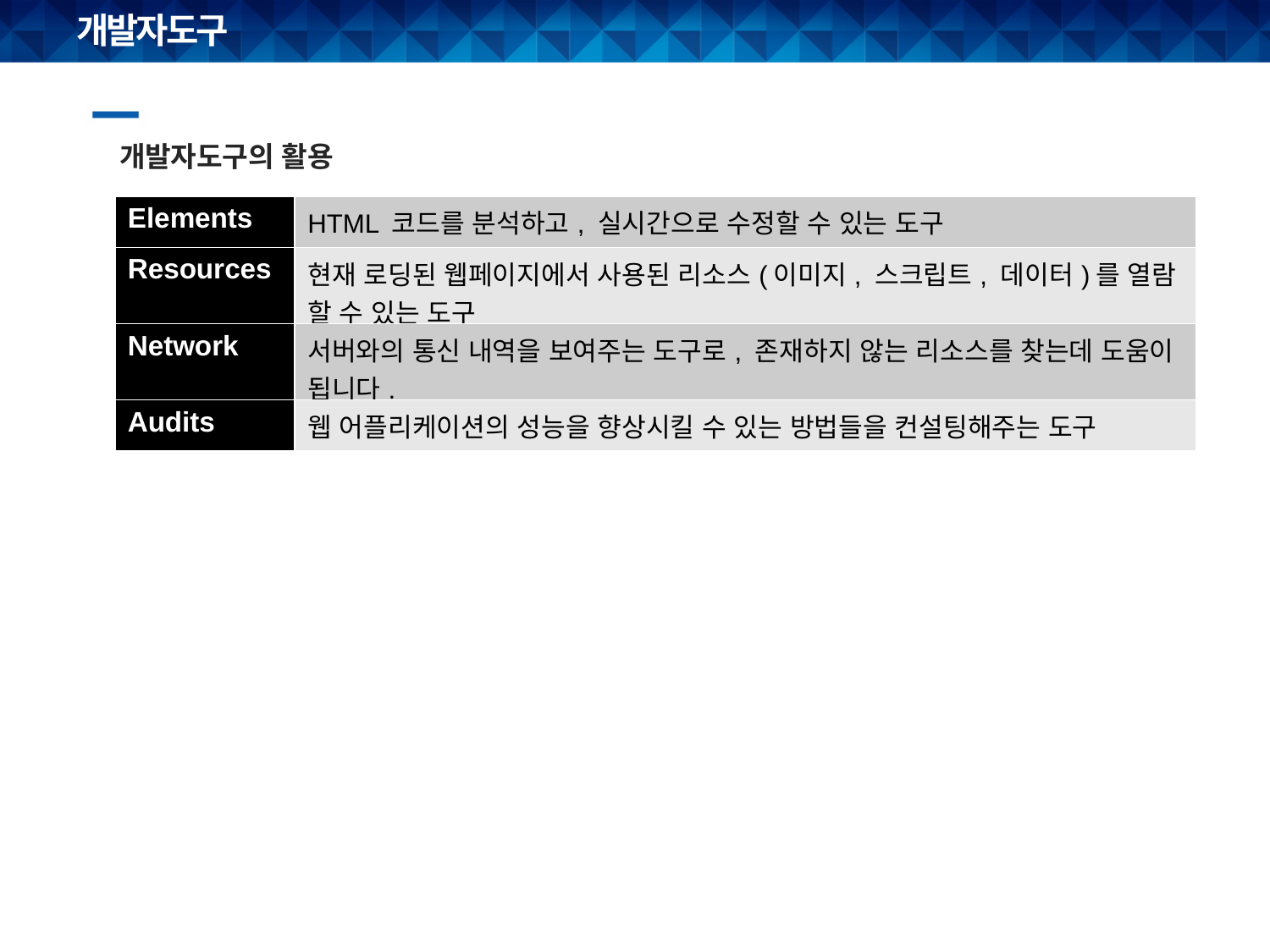

# 개발자도구
개발자도구의 활용
| Elements | HTML 코드를 분석하고, 실시간으로 수정할 수 있는 도구 |
| --- | --- |
| Resources | 현재 로딩된 웹페이지에서 사용된 리소스(이미지, 스크립트, 데이터)를 열람 할 수 있는 도구 |
| Network | 서버와의 통신 내역을 보여주는 도구로, 존재하지 않는 리소스를 찾는데 도움이 됩니다. |
| Audits | 웹 어플리케이션의 성능을 향상시킬 수 있는 방법들을 컨설팅해주는 도구 |